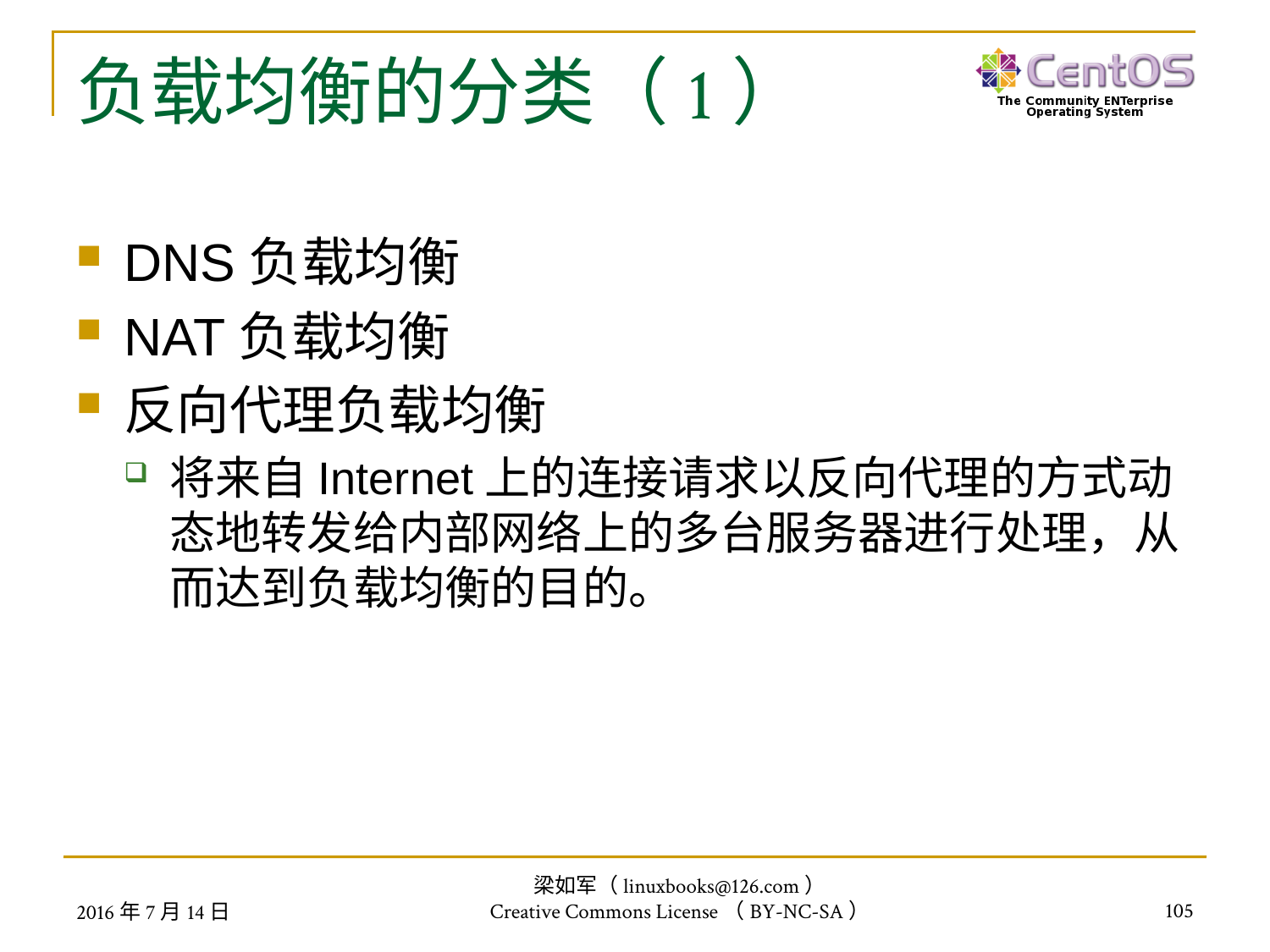

# 负载均衡的分类（1）
DNS负载均衡
NAT负载均衡
反向代理负载均衡
将来自Internet上的连接请求以反向代理的方式动态地转发给内部网络上的多台服务器进行处理，从而达到负载均衡的目的。
梁如军（linuxbooks@126.com）
Creative Commons License（BY-NC-SA）
2016年7月14日
105